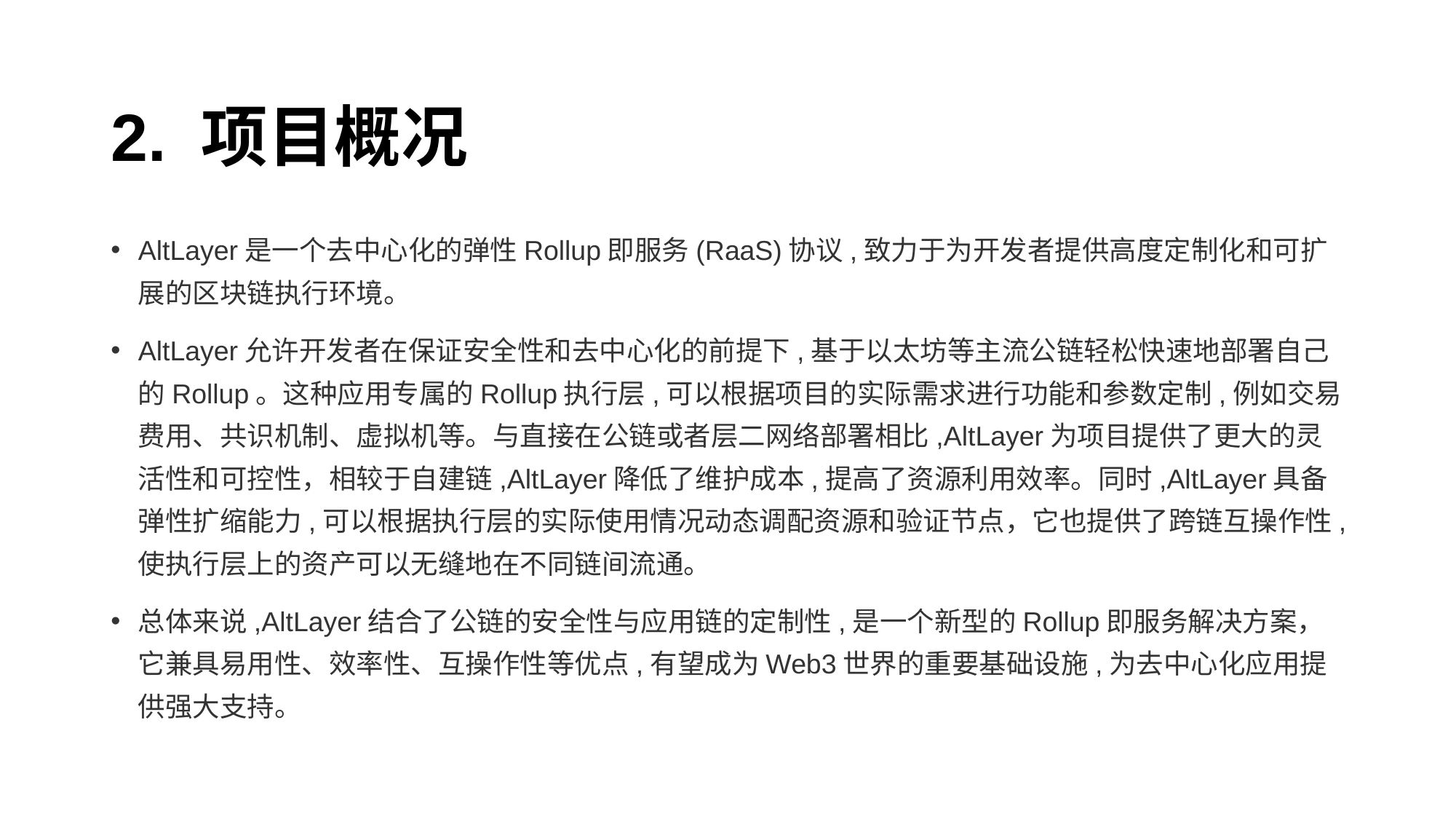

# 2. 项目概况
AltLayer是一个去中心化的弹性Rollup即服务(RaaS)协议,致力于为开发者提供高度定制化和可扩展的区块链执行环境。
AltLayer允许开发者在保证安全性和去中心化的前提下,基于以太坊等主流公链轻松快速地部署自己的Rollup。这种应用专属的Rollup执行层,可以根据项目的实际需求进行功能和参数定制,例如交易费用、共识机制、虚拟机等。与直接在公链或者层二网络部署相比,AltLayer为项目提供了更大的灵活性和可控性，相较于自建链,AltLayer降低了维护成本,提高了资源利用效率。同时,AltLayer具备弹性扩缩能力,可以根据执行层的实际使用情况动态调配资源和验证节点，它也提供了跨链互操作性,使执行层上的资产可以无缝地在不同链间流通。
总体来说,AltLayer结合了公链的安全性与应用链的定制性,是一个新型的Rollup即服务解决方案，它兼具易用性、效率性、互操作性等优点,有望成为Web3世界的重要基础设施,为去中心化应用提供强大支持。